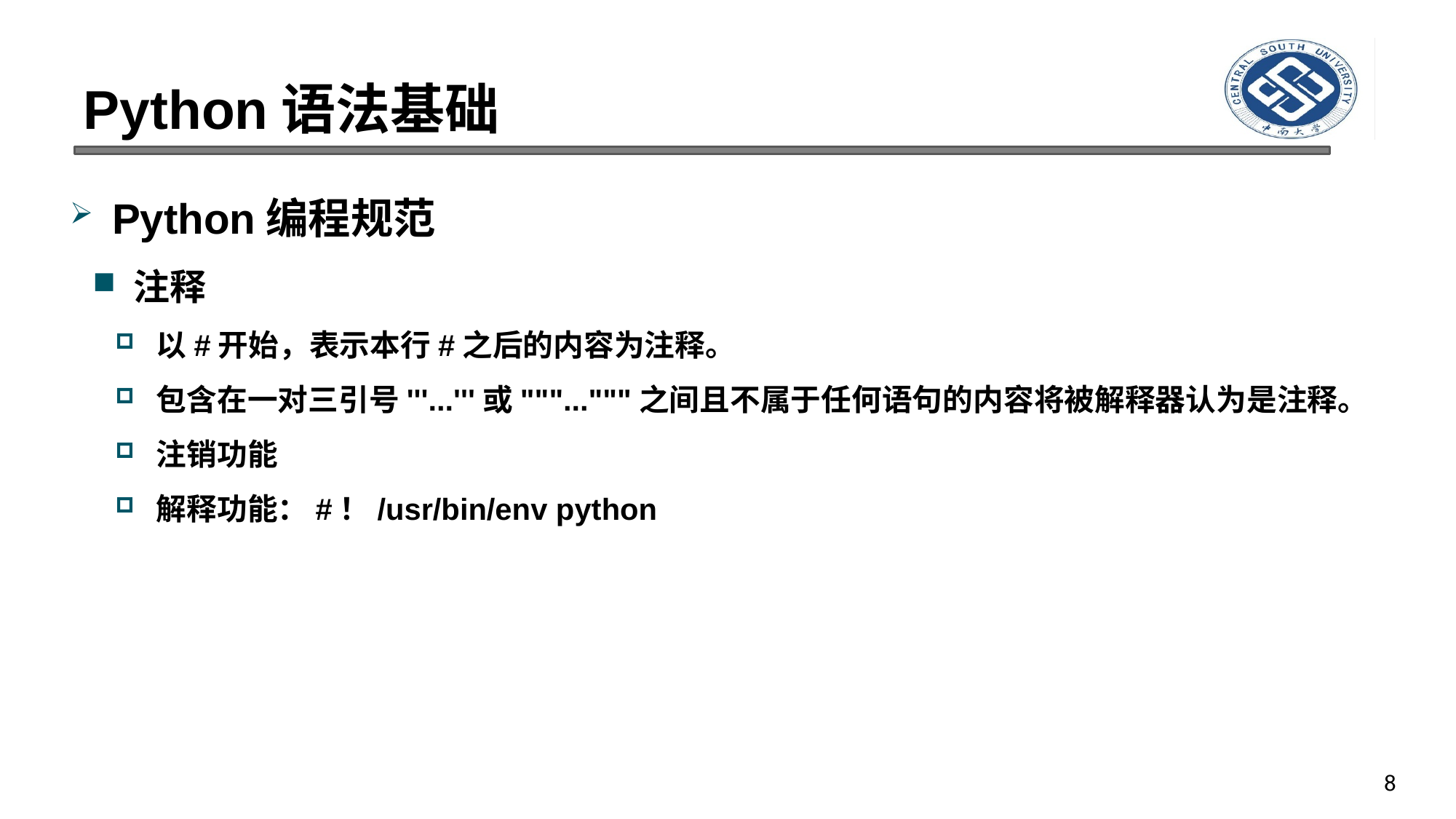

# Python语法基础
Python编程规范
注释
以#开始，表示本行#之后的内容为注释。
包含在一对三引号'''...'''或"""..."""之间且不属于任何语句的内容将被解释器认为是注释。
注销功能
解释功能：#！/usr/bin/env python

8